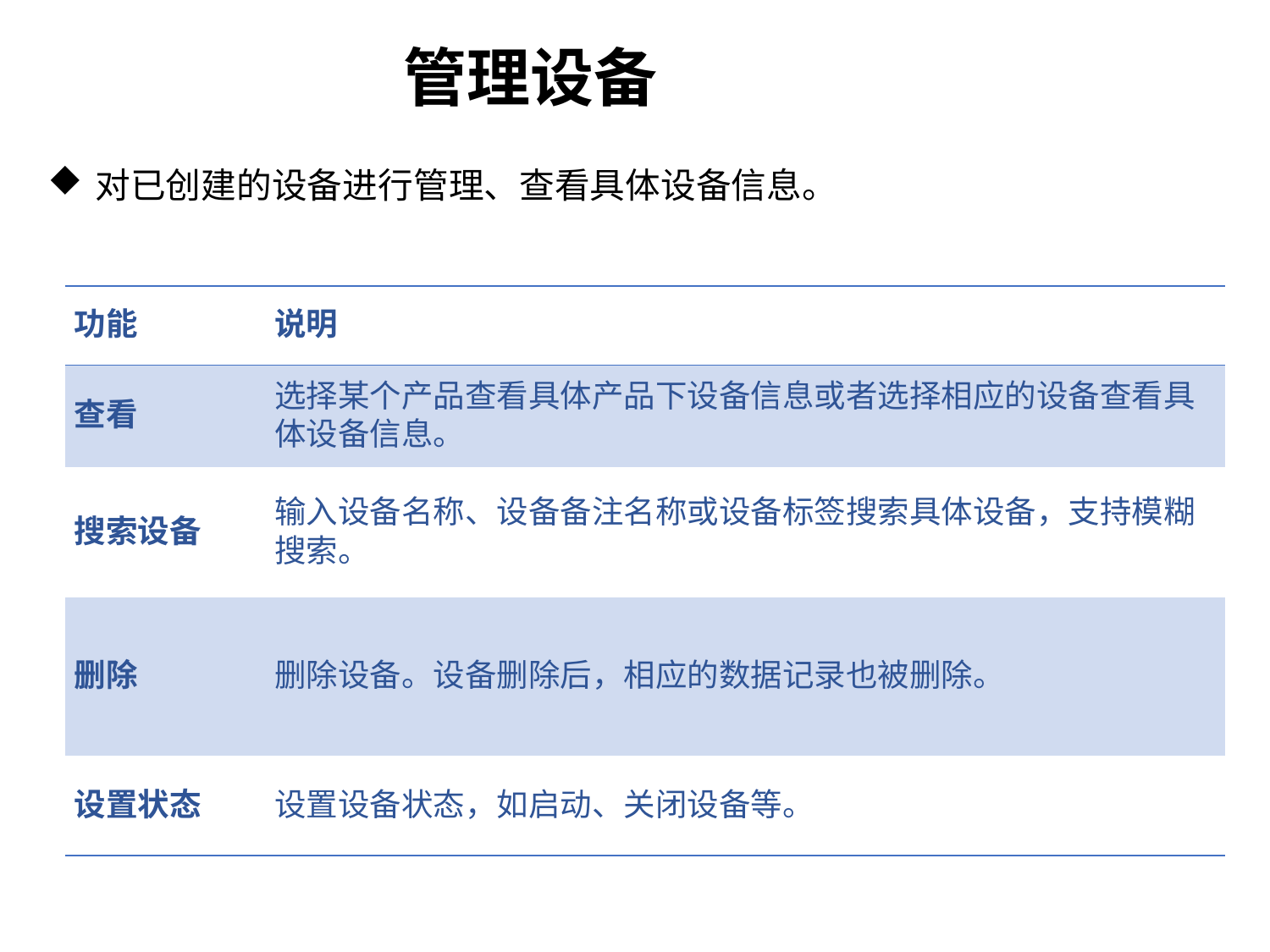

# 管理设备
对已创建的设备进行管理、查看具体设备信息。
| 功能 | 说明 |
| --- | --- |
| 查看 | 选择某个产品查看具体产品下设备信息或者选择相应的设备查看具体设备信息。 |
| 搜索设备 | 输入设备名称、设备备注名称或设备标签搜索具体设备，支持模糊搜索。 |
| 删除 | 删除设备。设备删除后，相应的数据记录也被删除。 |
| 设置状态 | 设置设备状态，如启动、关闭设备等。 |